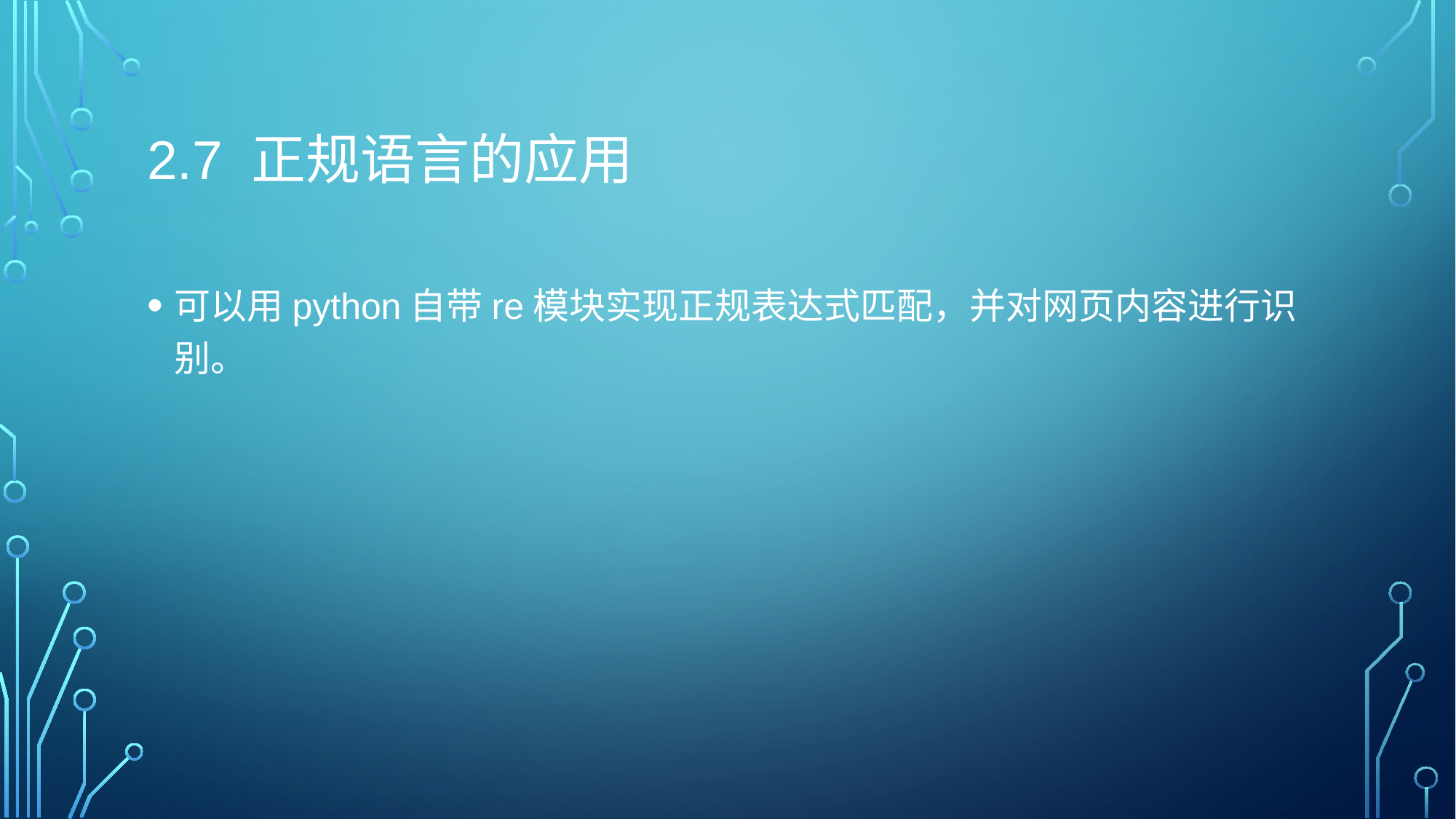

# 2.7 正规语言的应用
可以用python自带re模块实现正规表达式匹配，并对网页内容进行识别。